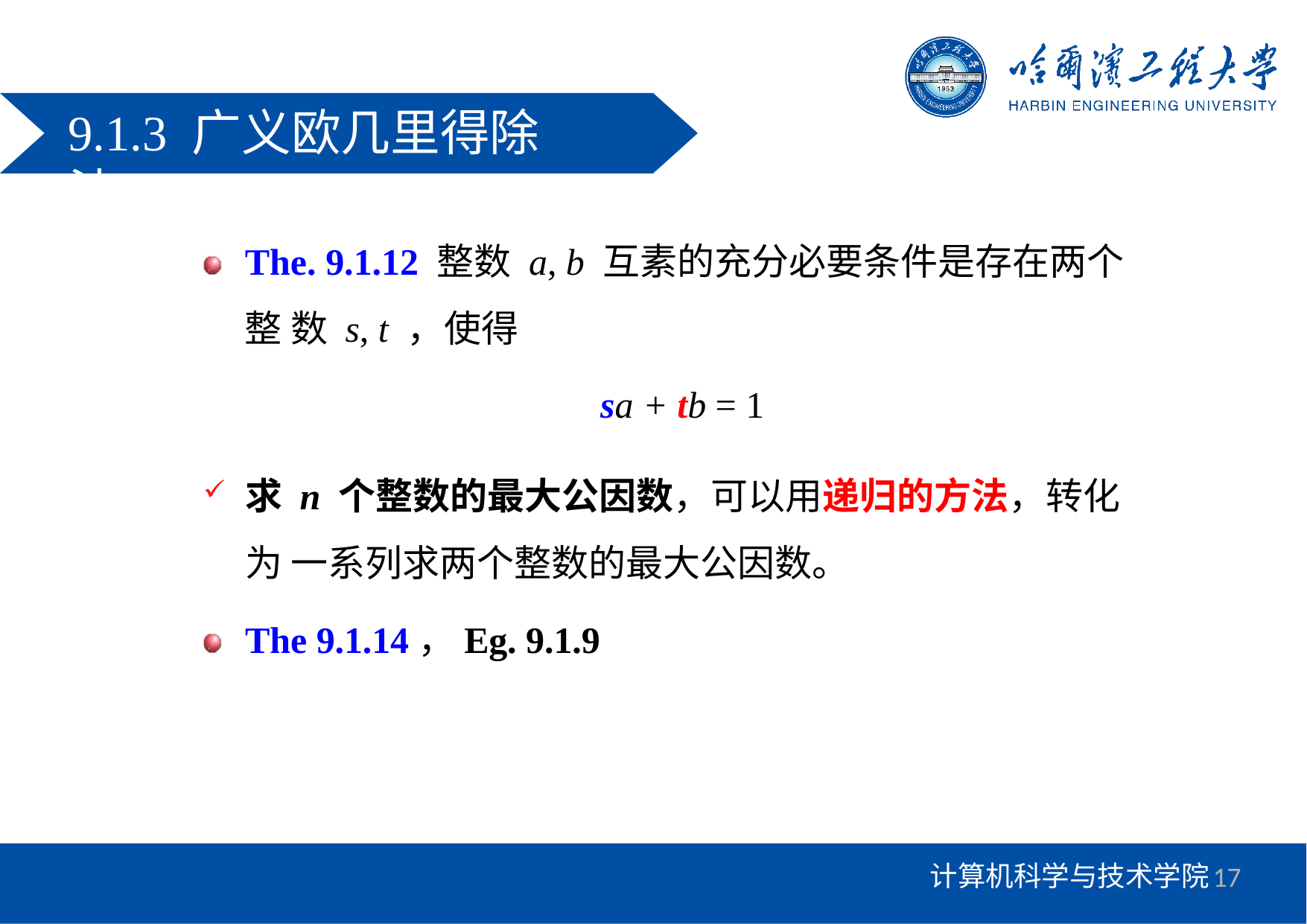

# 9.1.3 广义欧几里得除法
The. 9.1.12 整数 a, b 互素的充分必要条件是存在两个整 数 s, t ，使得
sa + tb = 1
求 n 个整数的最大公因数，可以用递归的方法，转化为 一系列求两个整数的最大公因数。
The 9.1.14，Eg. 9.1.9

17